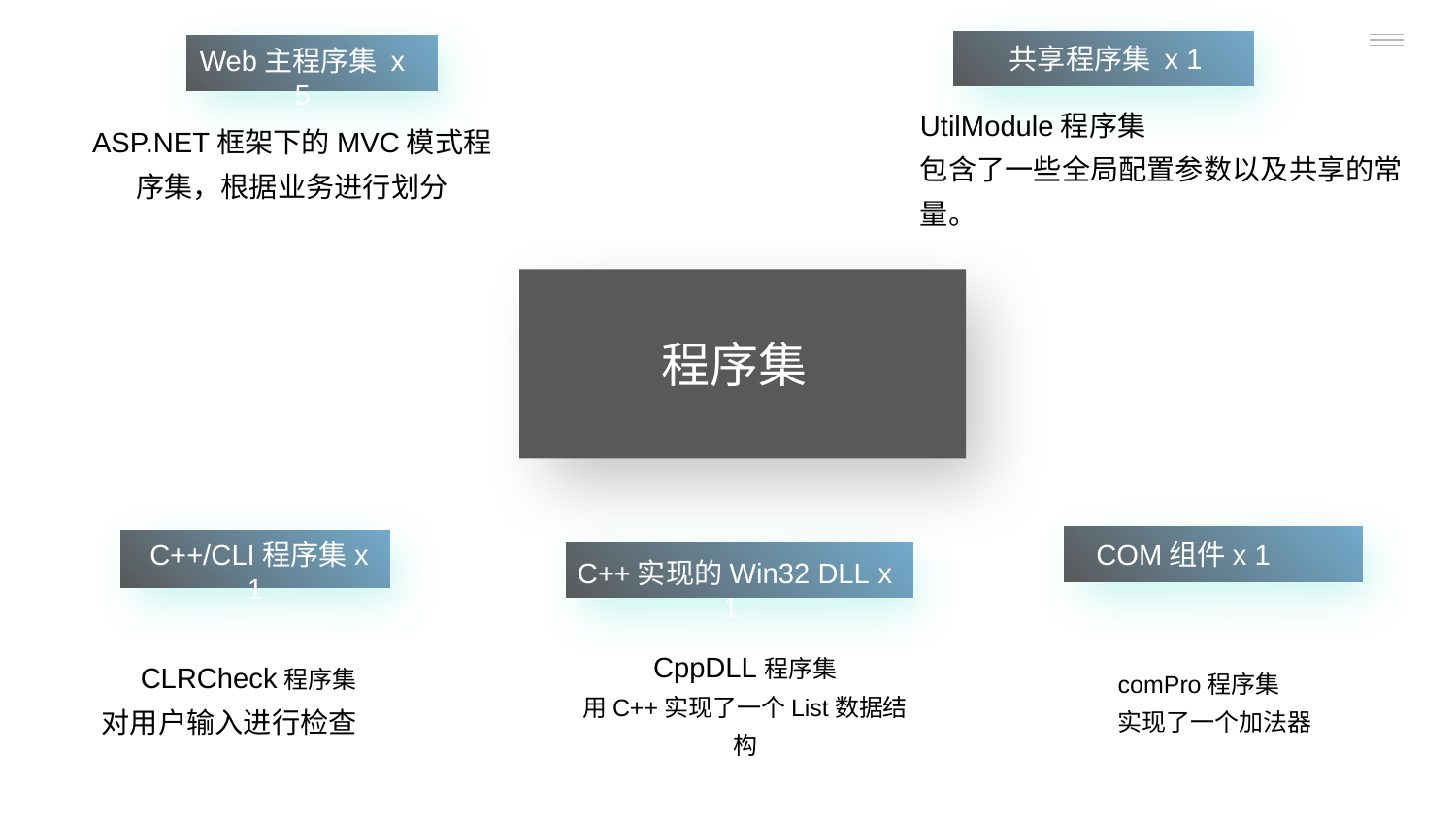

共享程序集 x 1
Web主程序集 x 5

ASP.NET框架下的MVC模式程序集，根据业务进行划分
UtilModule程序集
包含了一些全局配置参数以及共享的常量。

程序集

C++/CLI程序集x 1
COM组件x 1

C++实现的Win32 DLL x 1
CLRCheck程序集
对用户输入进行检查
CppDLL程序集
用C++实现了一个List数据结构
comPro程序集
实现了一个加法器